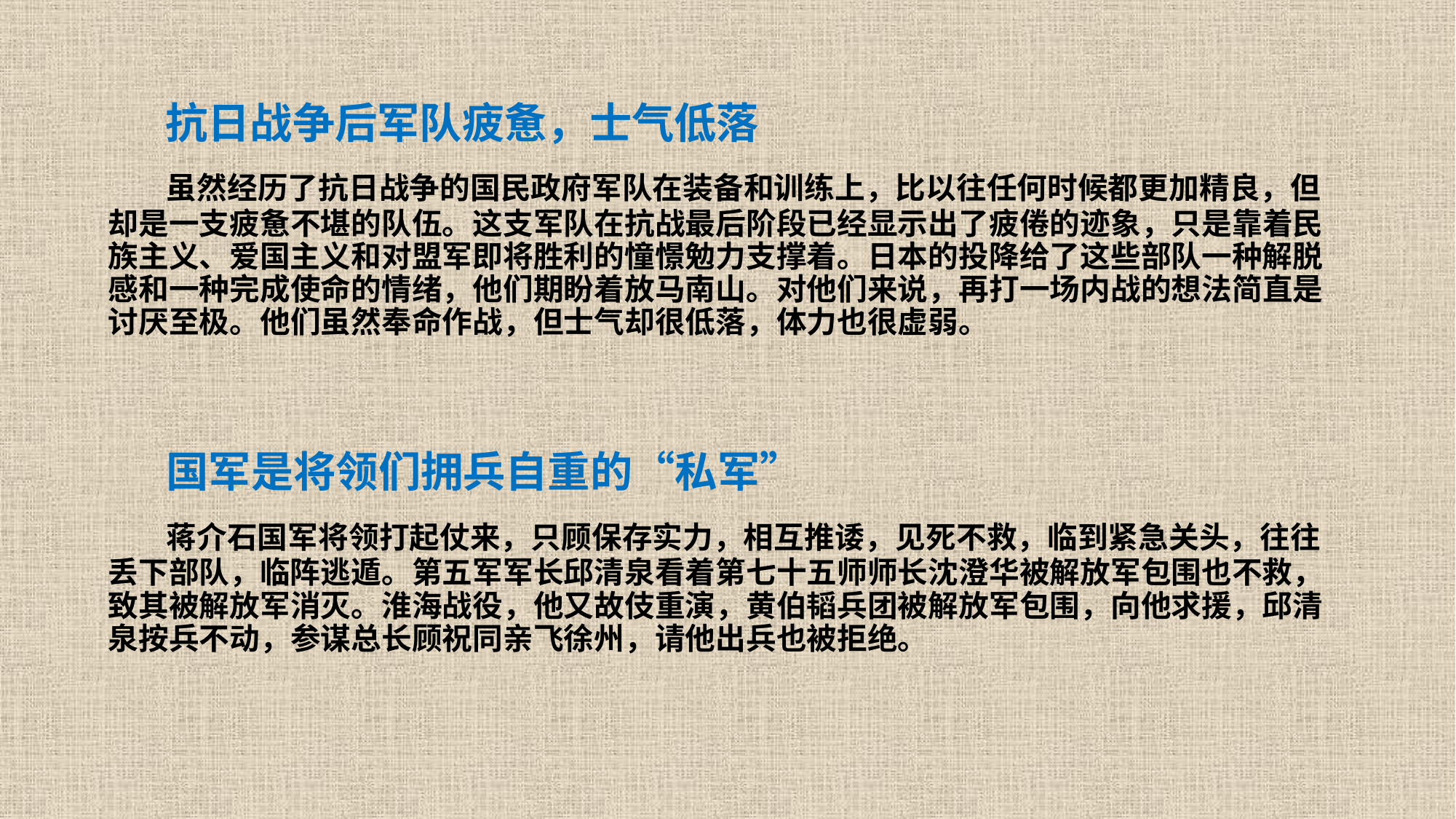

抗日战争后军队疲惫，士气低落
     虽然经历了抗日战争的国民政府军队在装备和训练上，比以往任何时候都更加精良，但却是一支疲惫不堪的队伍。这支军队在抗战最后阶段已经显示出了疲倦的迹象，只是靠着民族主义、爱国主义和对盟军即将胜利的憧憬勉力支撑着。日本的投降给了这些部队一种解脱感和一种完成使命的情绪，他们期盼着放马南山。对他们来说，再打一场内战的想法简直是讨厌至极。他们虽然奉命作战，但士气却很低落，体力也很虚弱。

     国军是将领们拥兵自重的“私军”
     蒋介石国军将领打起仗来，只顾保存实力，相互推诿，见死不救，临到紧急关头，往往丢下部队，临阵逃遁。第五军军长邱清泉看着第七十五师师长沈澄华被解放军包围也不救，致其被解放军消灭。淮海战役，他又故伎重演，黄伯韬兵团被解放军包围，向他求援，邱清泉按兵不动，参谋总长顾祝同亲飞徐州，请他出兵也被拒绝。